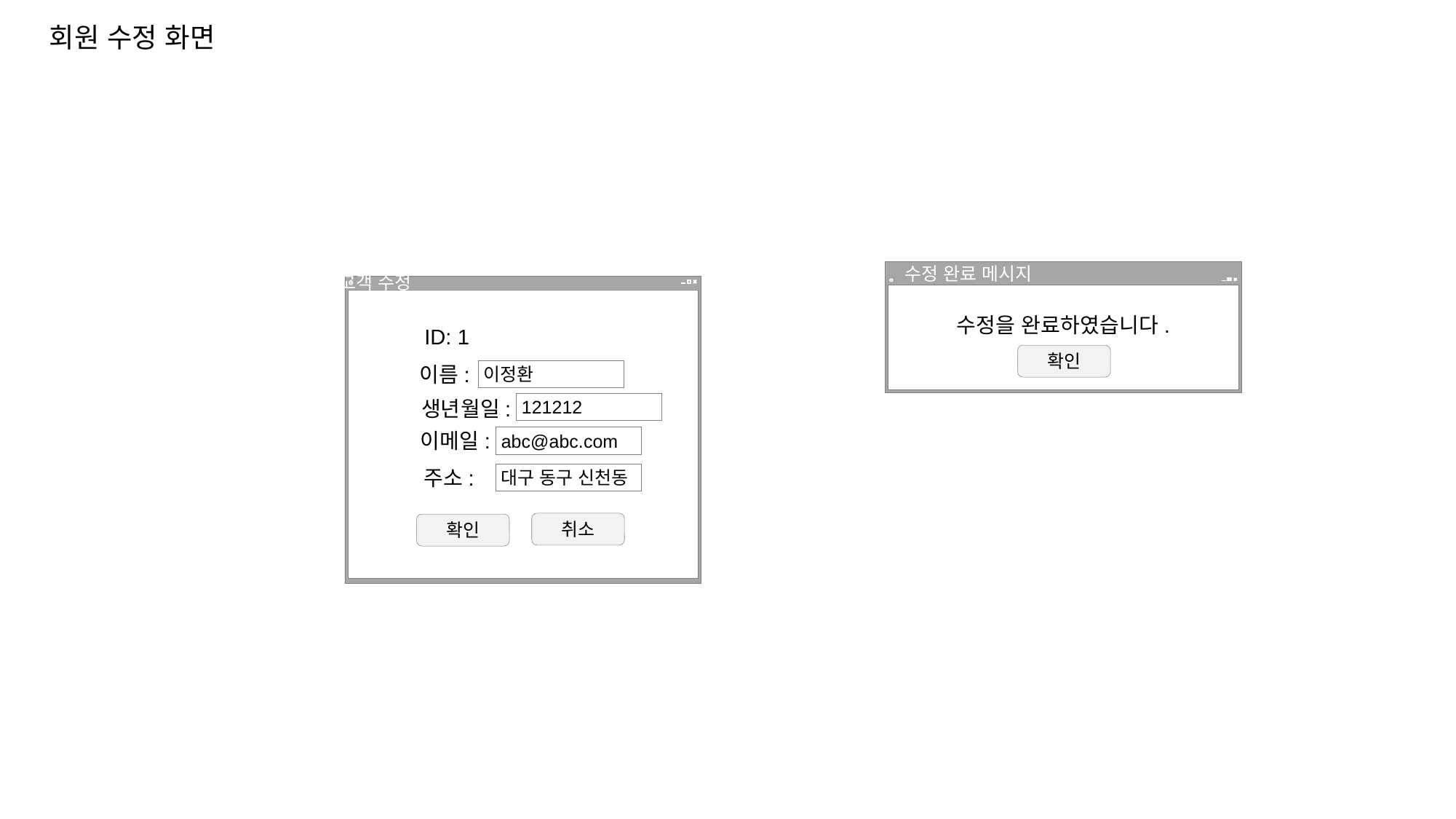

회원 수정 화면

수정 완료 메시지

고객 수정

수정을 완료하였습니다.
ID: 1
확인
이름:
이정환
생년월일:
121212
이메일:
abc@abc.com
주소:
대구 동구 신천동
취소
확인